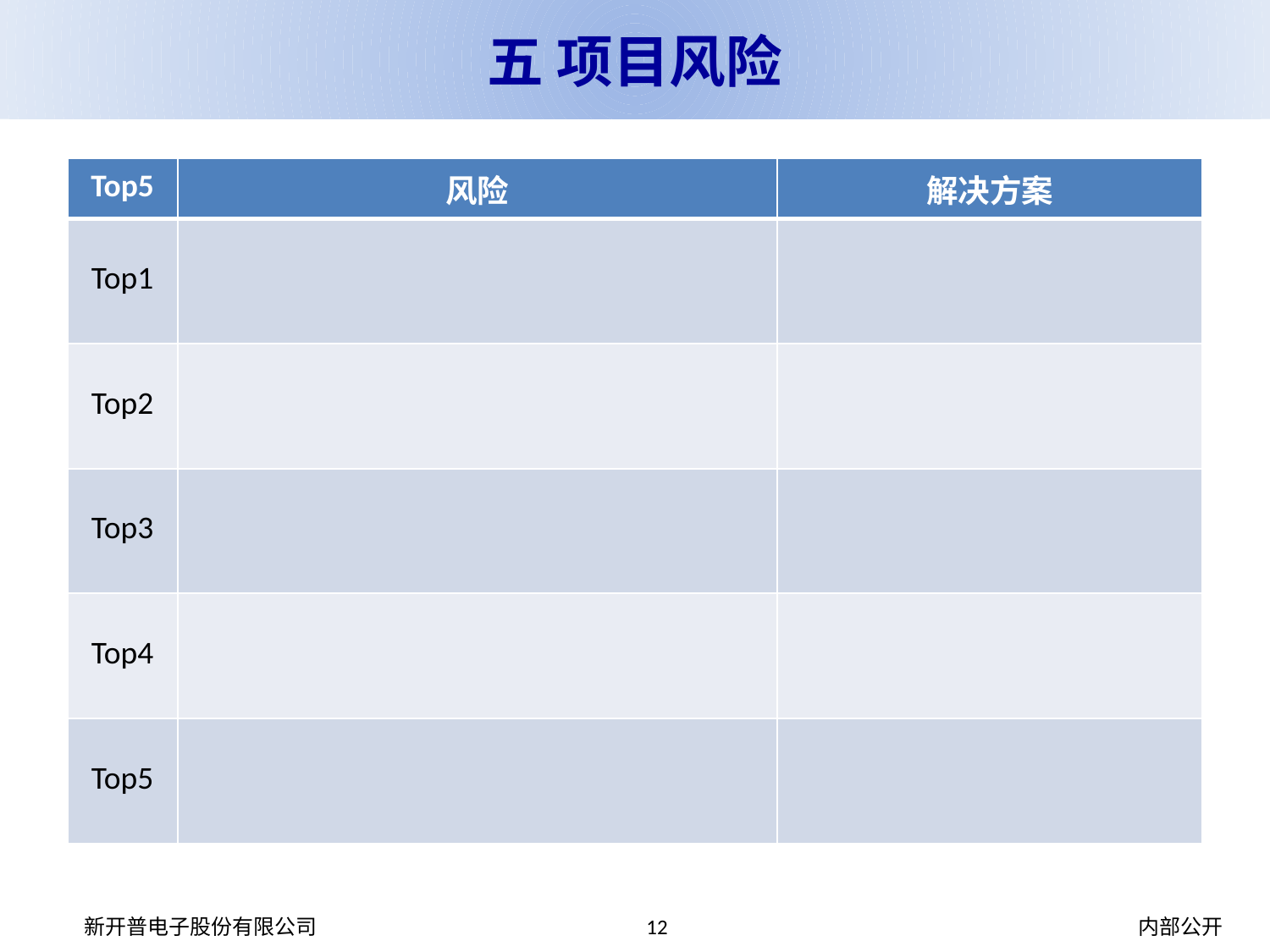

五 项目风险
| Top5 | 风险 | 解决方案 |
| --- | --- | --- |
| Top1 |  |  |
| Top2 |  |  |
| Top3 |  |  |
| Top4 |  |  |
| Top5 |  |  |
新开普电子股份有限公司
12
内部公开